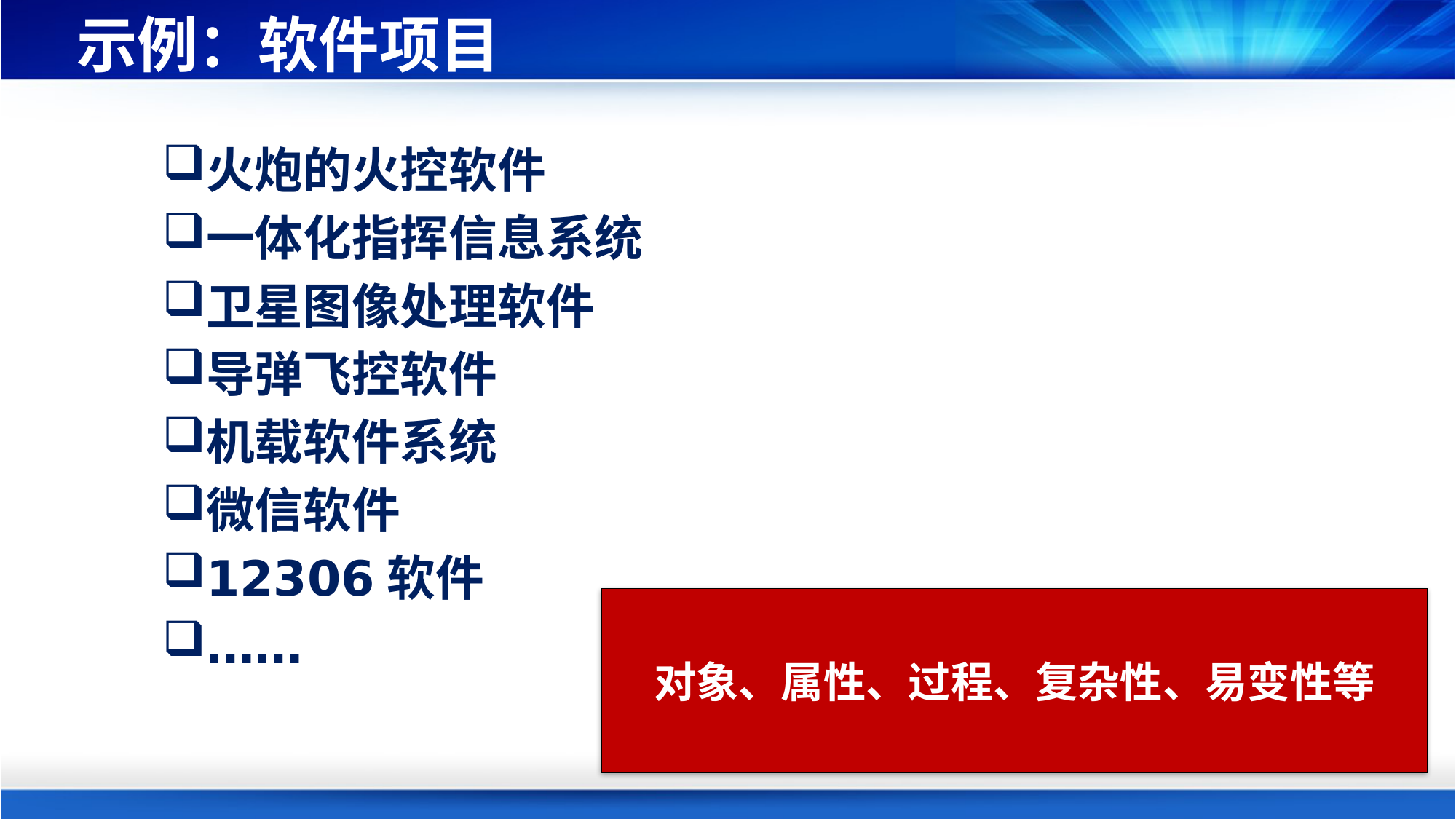

# 示例：软件项目
火炮的火控软件
一体化指挥信息系统
卫星图像处理软件
导弹飞控软件
机载软件系统
微信软件
12306软件
……
对象、属性、过程、复杂性、易变性等